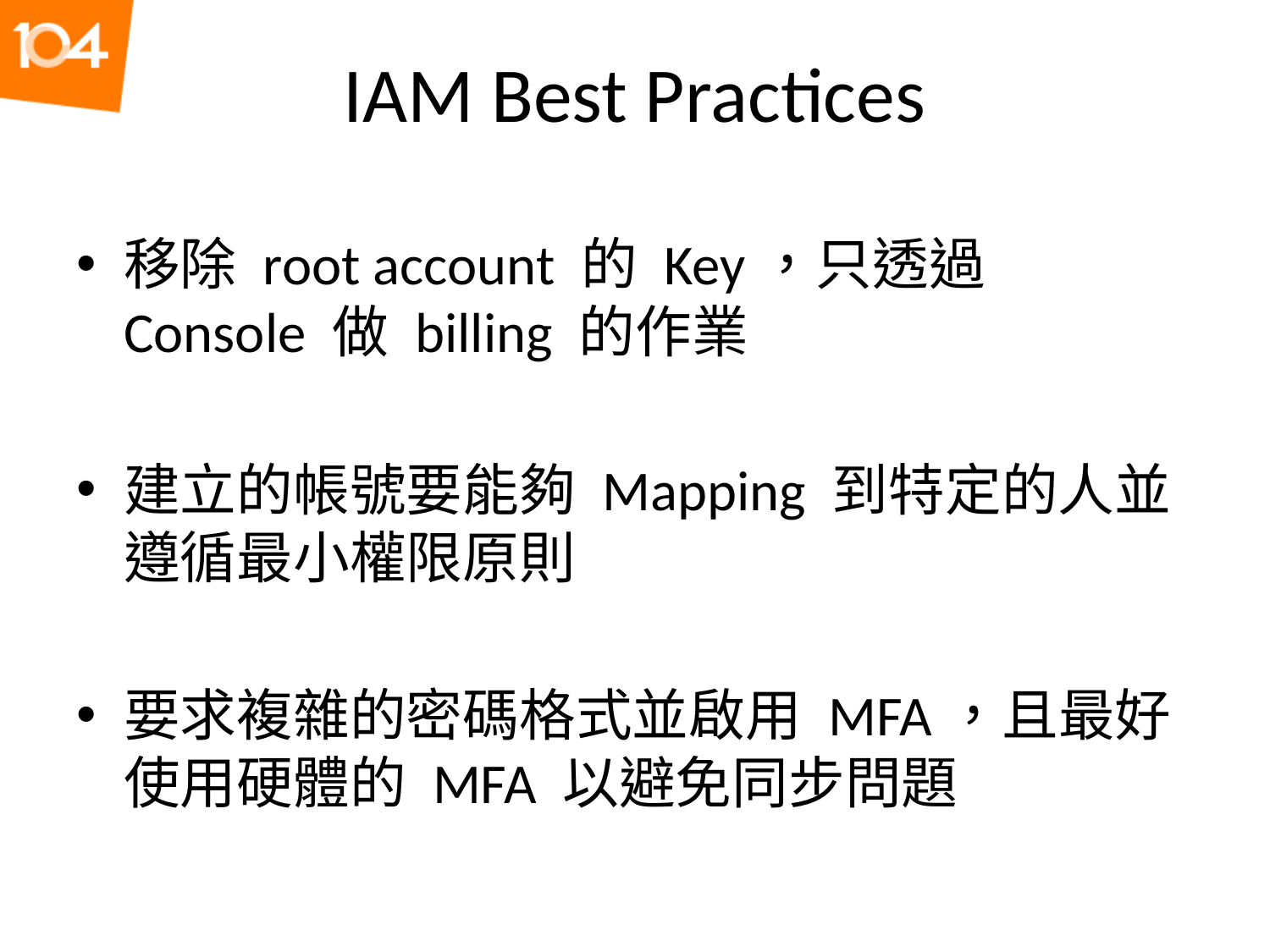

# IAM Best Practices
移除 root account 的 Key，只透過 Console 做 billing 的作業

建立的帳號要能夠 Mapping 到特定的人並遵循最小權限原則

要求複雜的密碼格式並啟用 MFA，且最好使用硬體的 MFA 以避免同步問題